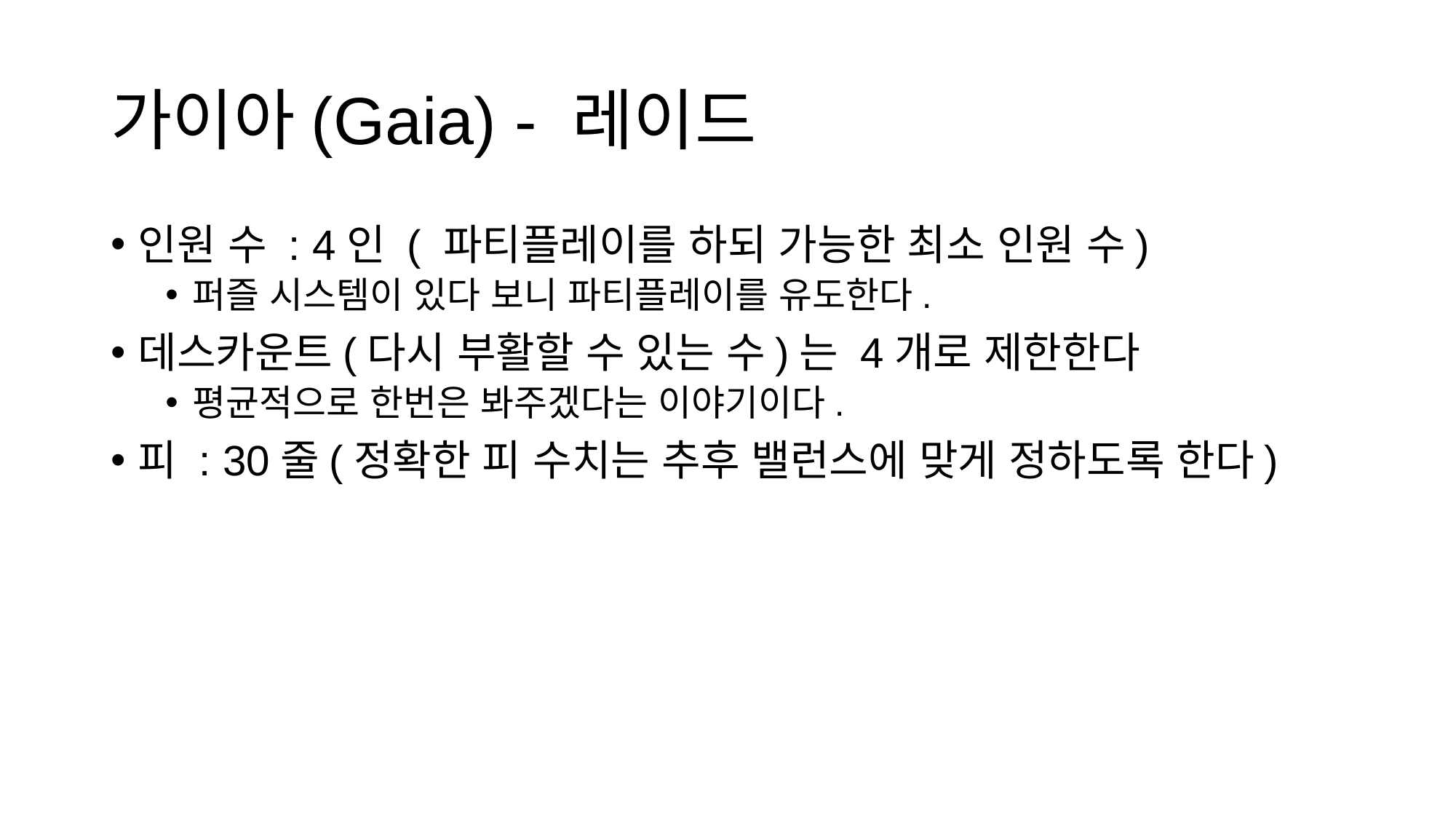

# 가이아(Gaia) - 레이드
인원 수 : 4인 ( 파티플레이를 하되 가능한 최소 인원 수)
퍼즐 시스템이 있다 보니 파티플레이를 유도한다.
데스카운트(다시 부활할 수 있는 수)는 4개로 제한한다
평균적으로 한번은 봐주겠다는 이야기이다.
피 : 30줄(정확한 피 수치는 추후 밸런스에 맞게 정하도록 한다)